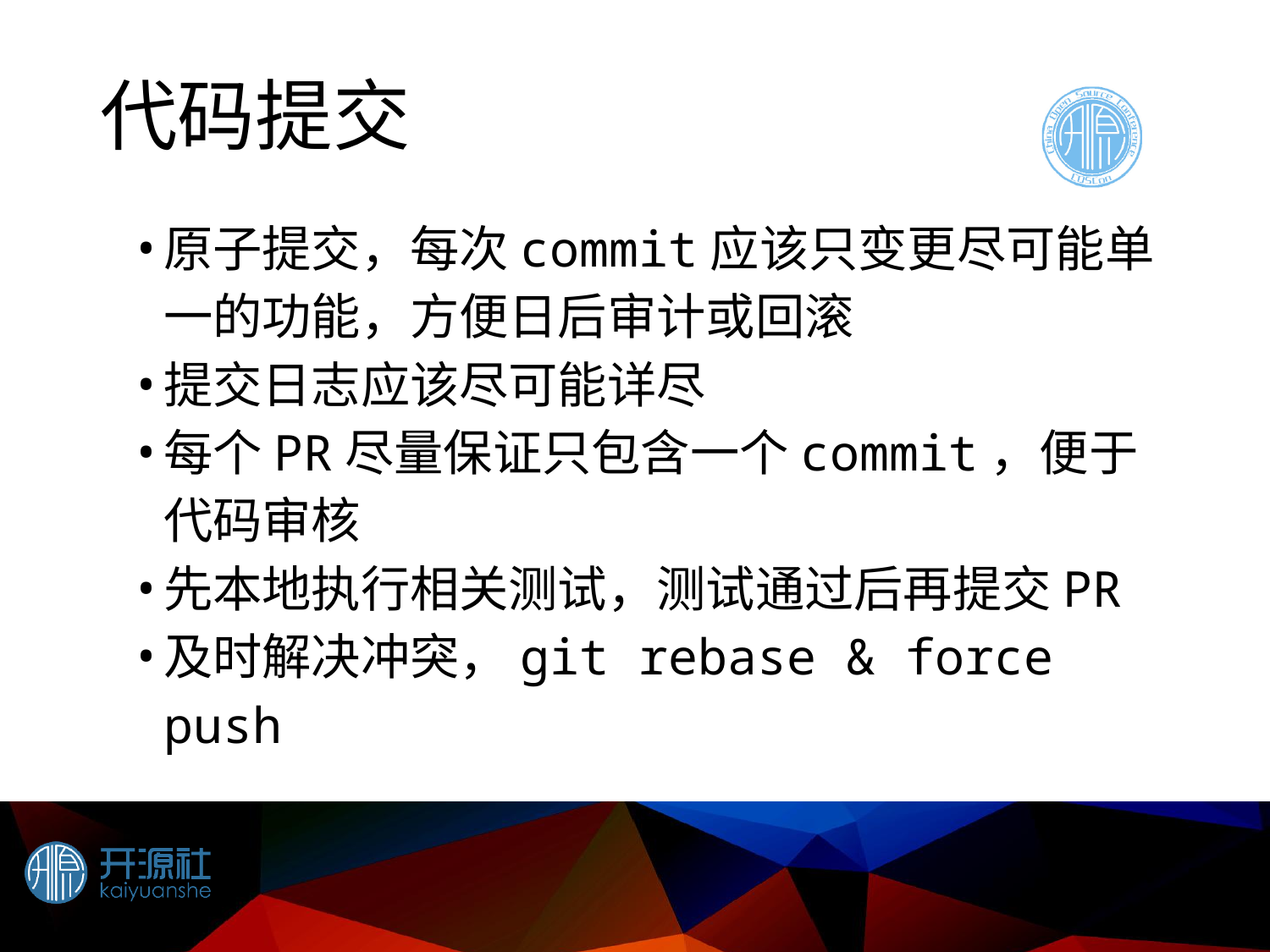

# 代码提交
原子提交，每次commit应该只变更尽可能单一的功能，方便日后审计或回滚
提交日志应该尽可能详尽
每个PR尽量保证只包含一个commit，便于代码审核
先本地执行相关测试，测试通过后再提交PR
及时解决冲突，git rebase & force push